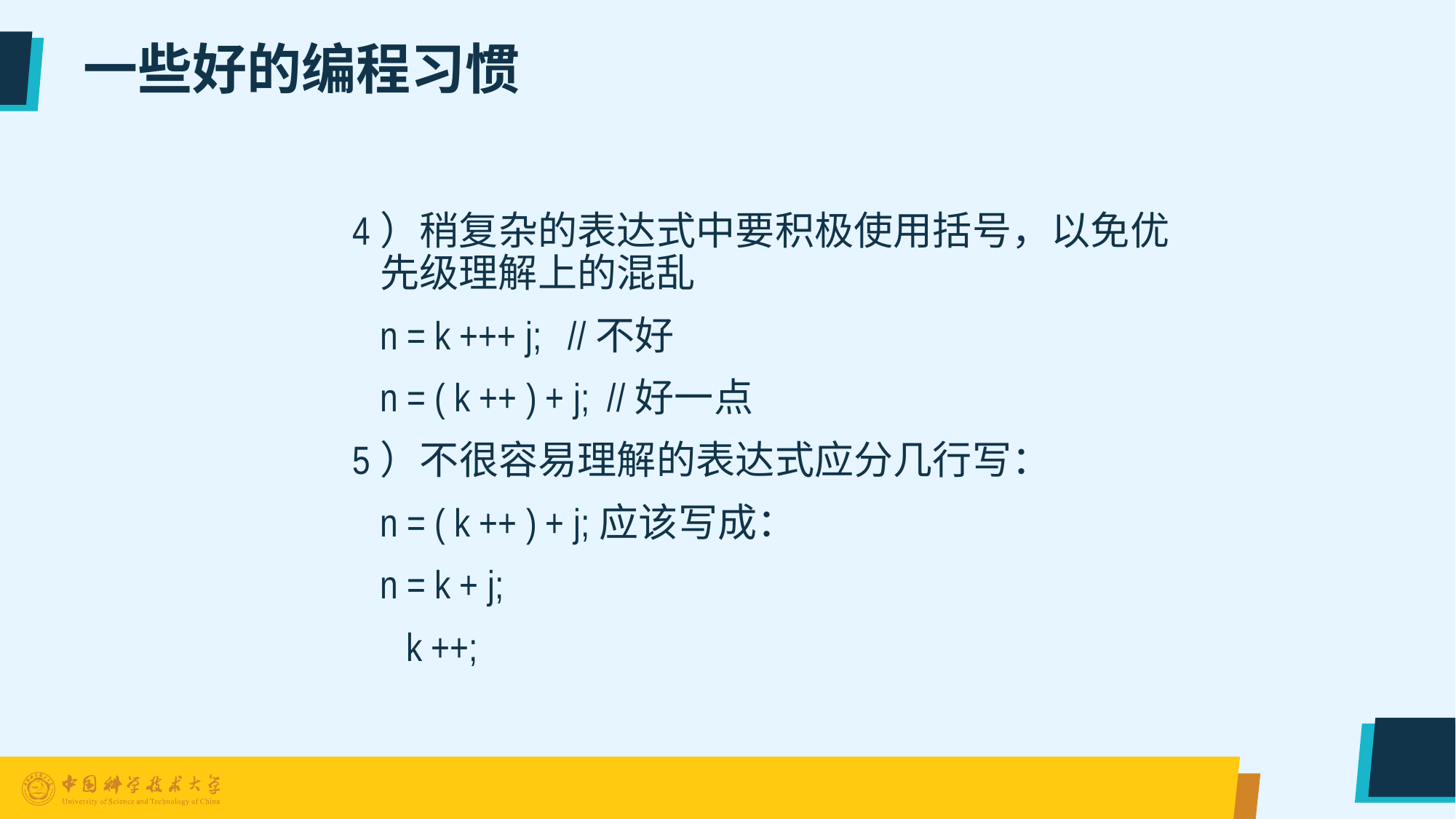

# 一些好的编程习惯
4）稍复杂的表达式中要积极使用括号，以免优先级理解上的混乱
	n = k +++ j;   //不好
	n = ( k ++ ) + j;  //好一点
5）不很容易理解的表达式应分几行写：
	n = ( k ++ ) + j;应该写成：
  	n = k + j;
      k ++;